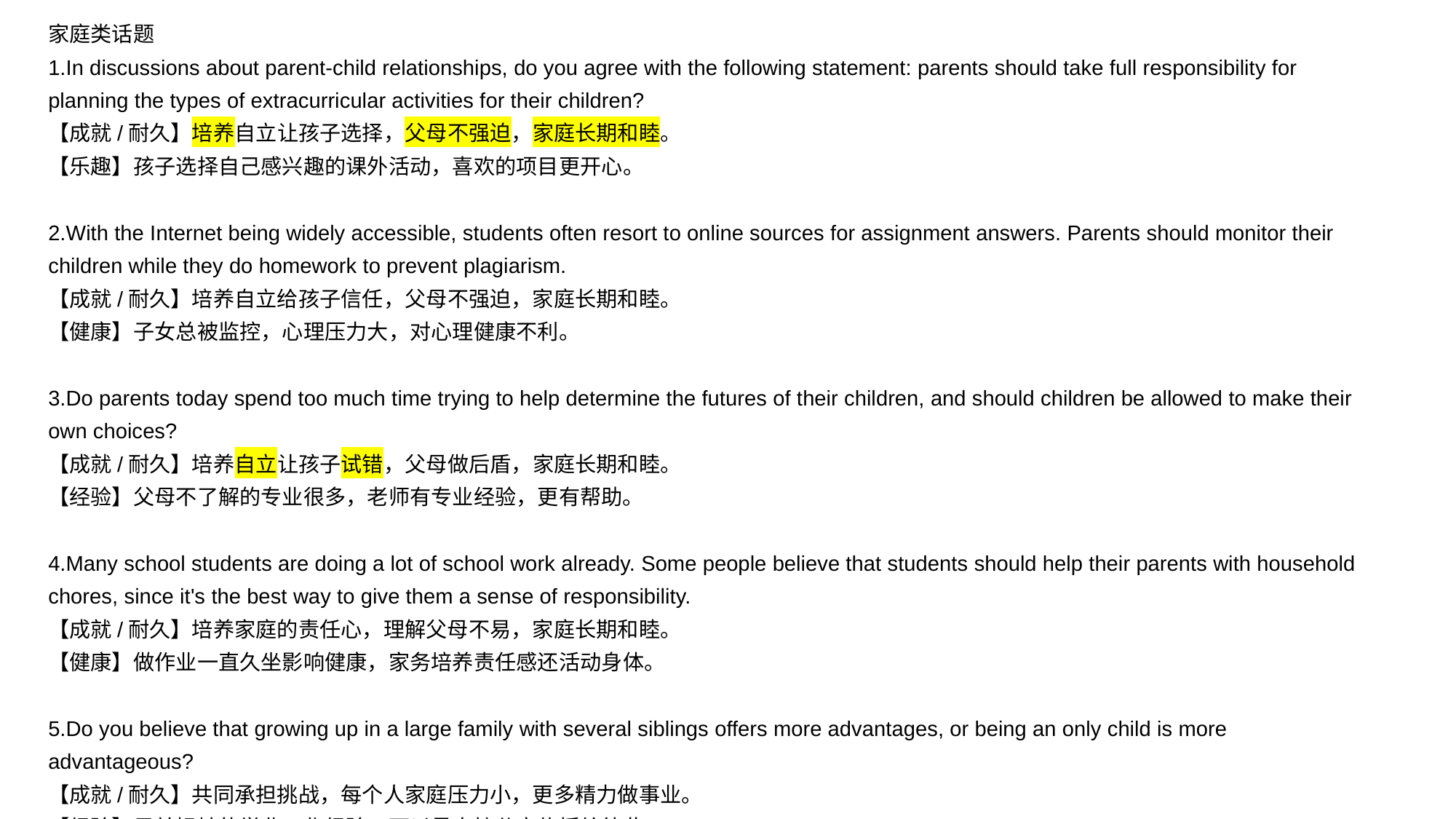

家庭类话题
1.In discussions about parent-child relationships, do you agree with the following statement: parents should take full responsibility for planning the types of extracurricular activities for their children?
【成就/耐久】培养自立让孩子选择，父母不强迫，家庭长期和睦。
【乐趣】孩子选择自己感兴趣的课外活动，喜欢的项目更开心。

2.With the Internet being widely accessible, students often resort to online sources for assignment answers. Parents should monitor their children while they do homework to prevent plagiarism.
【成就/耐久】培养自立给孩子信任，父母不强迫，家庭长期和睦。
【健康】子女总被监控，心理压力大，对心理健康不利。

3.Do parents today spend too much time trying to help determine the futures of their children, and should children be allowed to make their own choices?
【成就/耐久】培养自立让孩子试错，父母做后盾，家庭长期和睦。
【经验】父母不了解的专业很多，老师有专业经验，更有帮助。

4.Many school students are doing a lot of school work already. Some people believe that students should help their parents with household chores, since it's the best way to give them a sense of responsibility.
【成就/耐久】培养家庭的责任心，理解父母不易，家庭长期和睦。
【健康】做作业一直久坐影响健康，家务培养责任感还活动身体。

5.Do you believe that growing up in a large family with several siblings offers more advantages, or being an only child is more advantageous?
【成就/耐久】共同承担挑战，每个人家庭压力小，更多精力做事业。
【经验】兄弟姐妹的学业工作经验，可以最直接分享传授给彼此。